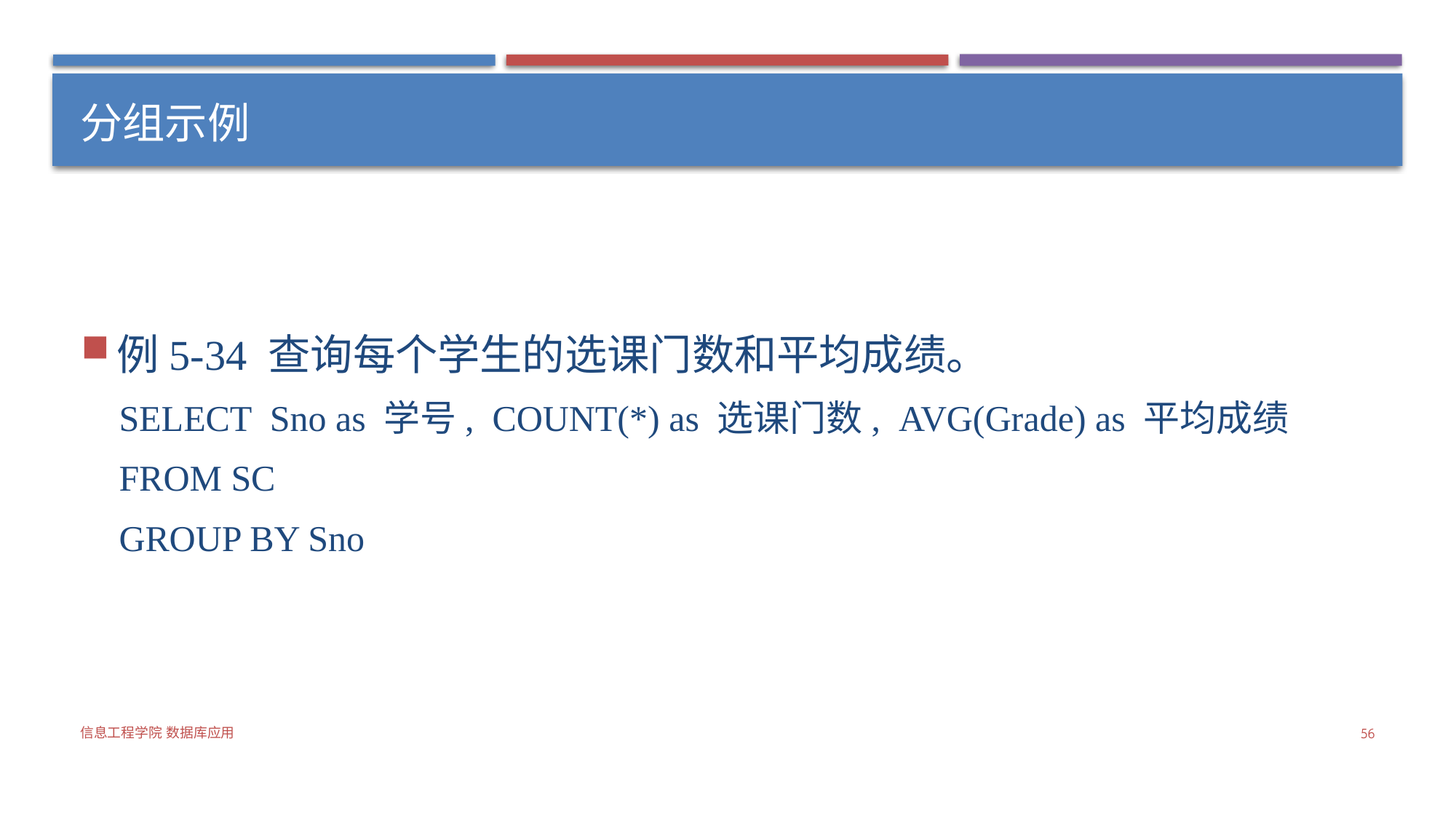

# 分组示例
例5-34 查询每个学生的选课门数和平均成绩。
SELECT  Sno as 学号,  COUNT(*) as 选课门数,  AVG(Grade) as 平均成绩
FROM SC
GROUP BY Sno
信息工程学院 数据库应用
56